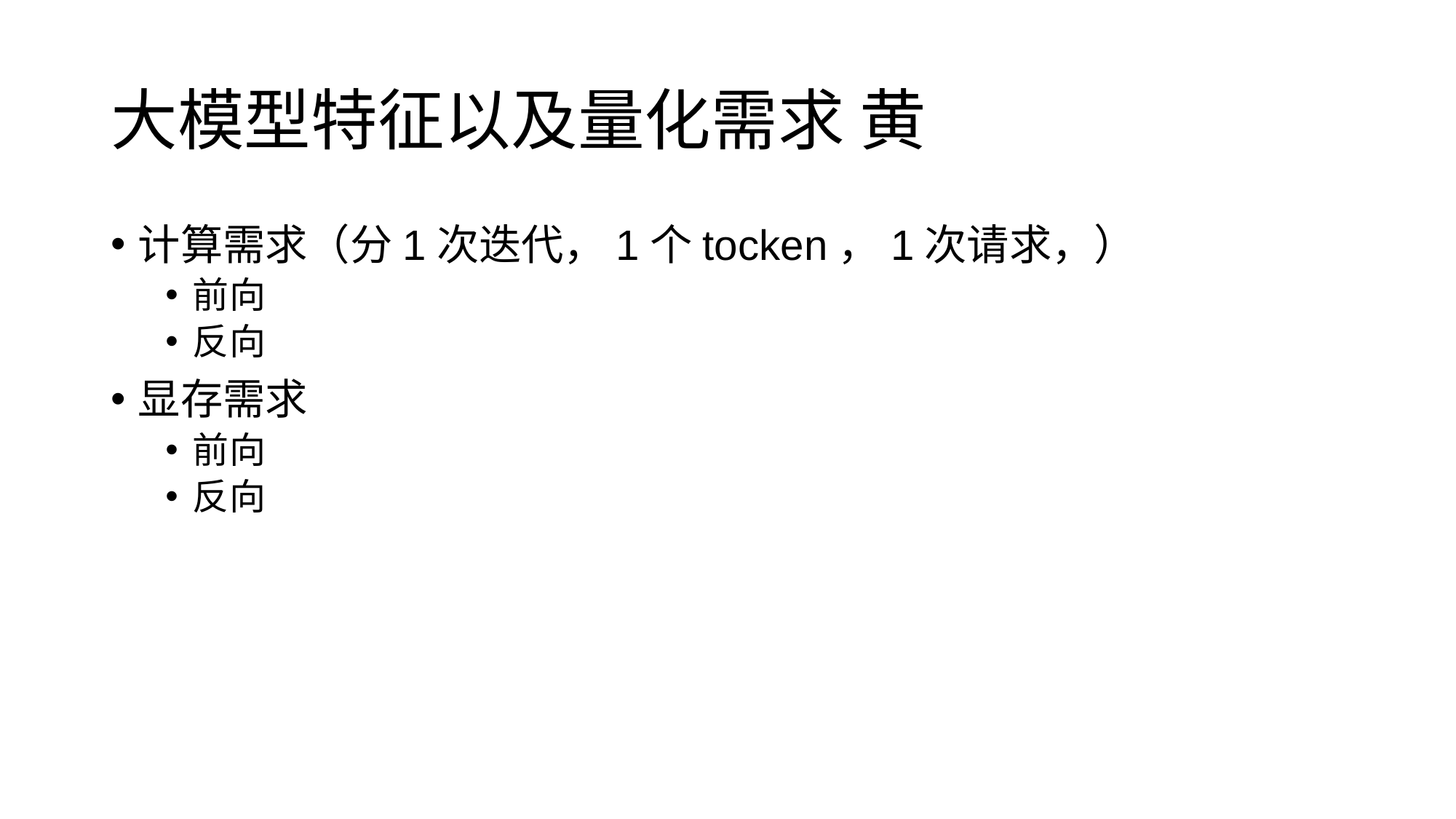

# 大模型特征以及量化需求 黄
计算需求（分1次迭代，1个tocken，1次请求，）
前向
反向
显存需求
前向
反向